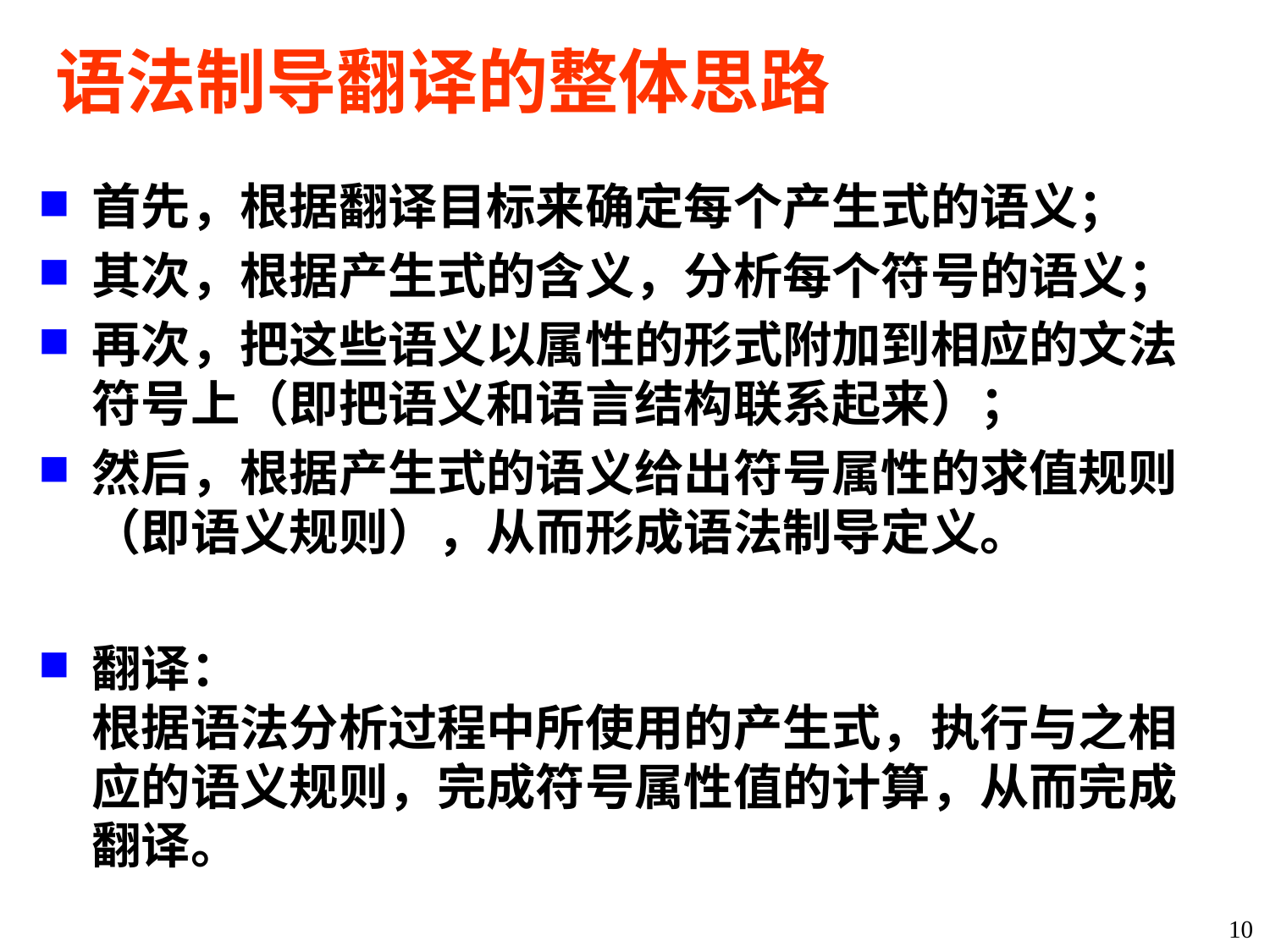

# 语法制导翻译的整体思路
首先，根据翻译目标来确定每个产生式的语义；
其次，根据产生式的含义，分析每个符号的语义；
再次，把这些语义以属性的形式附加到相应的文法符号上（即把语义和语言结构联系起来）；
然后，根据产生式的语义给出符号属性的求值规则（即语义规则），从而形成语法制导定义。

翻译：
根据语法分析过程中所使用的产生式，执行与之相应的语义规则，完成符号属性值的计算，从而完成翻译。
10